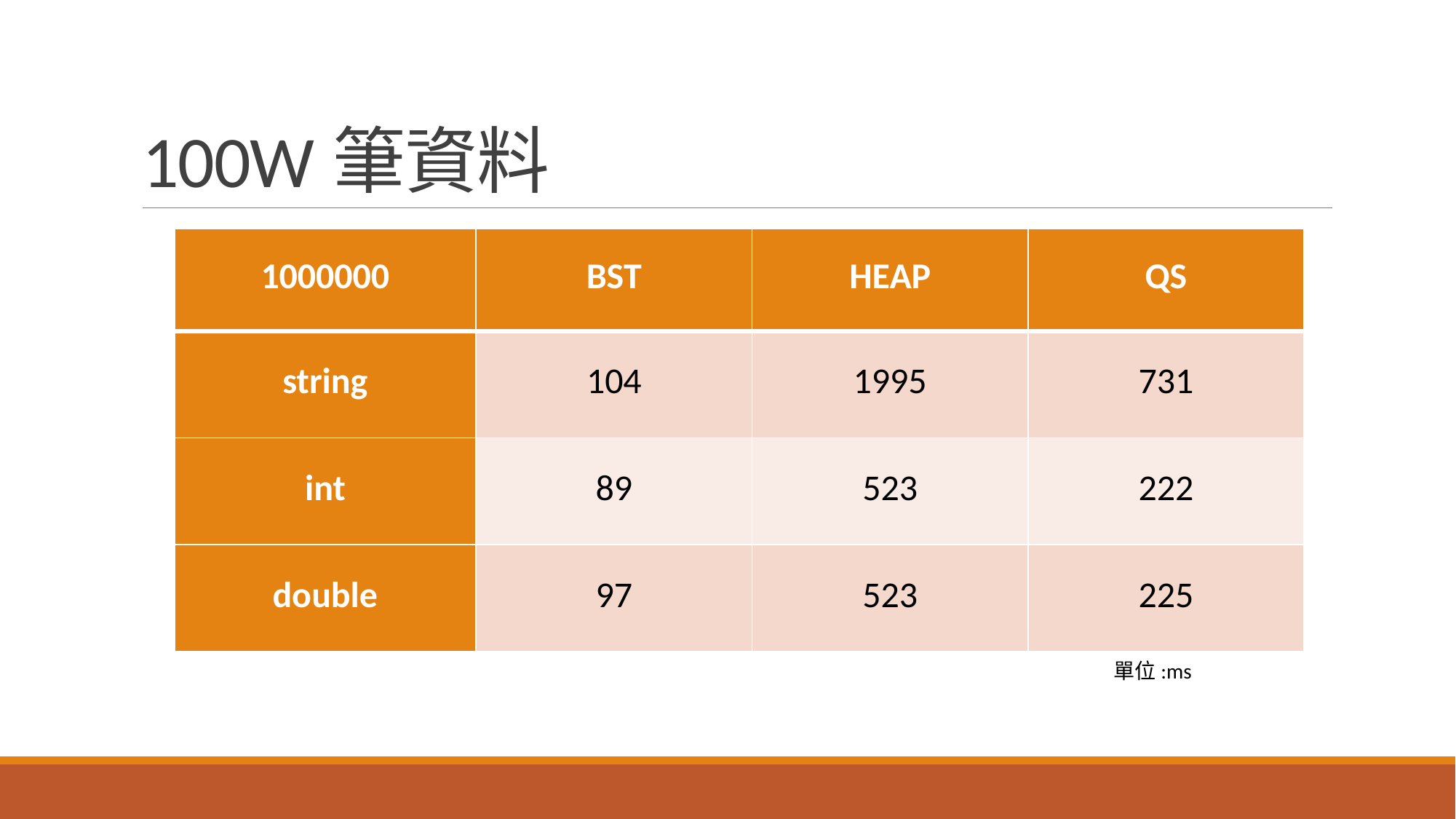

# 100W筆資料
| 1000000 | BST | HEAP | QS |
| --- | --- | --- | --- |
| string | 104 | 1995 | 731 |
| int | 89 | 523 | 222 |
| double | 97 | 523 | 225 |
單位:ms